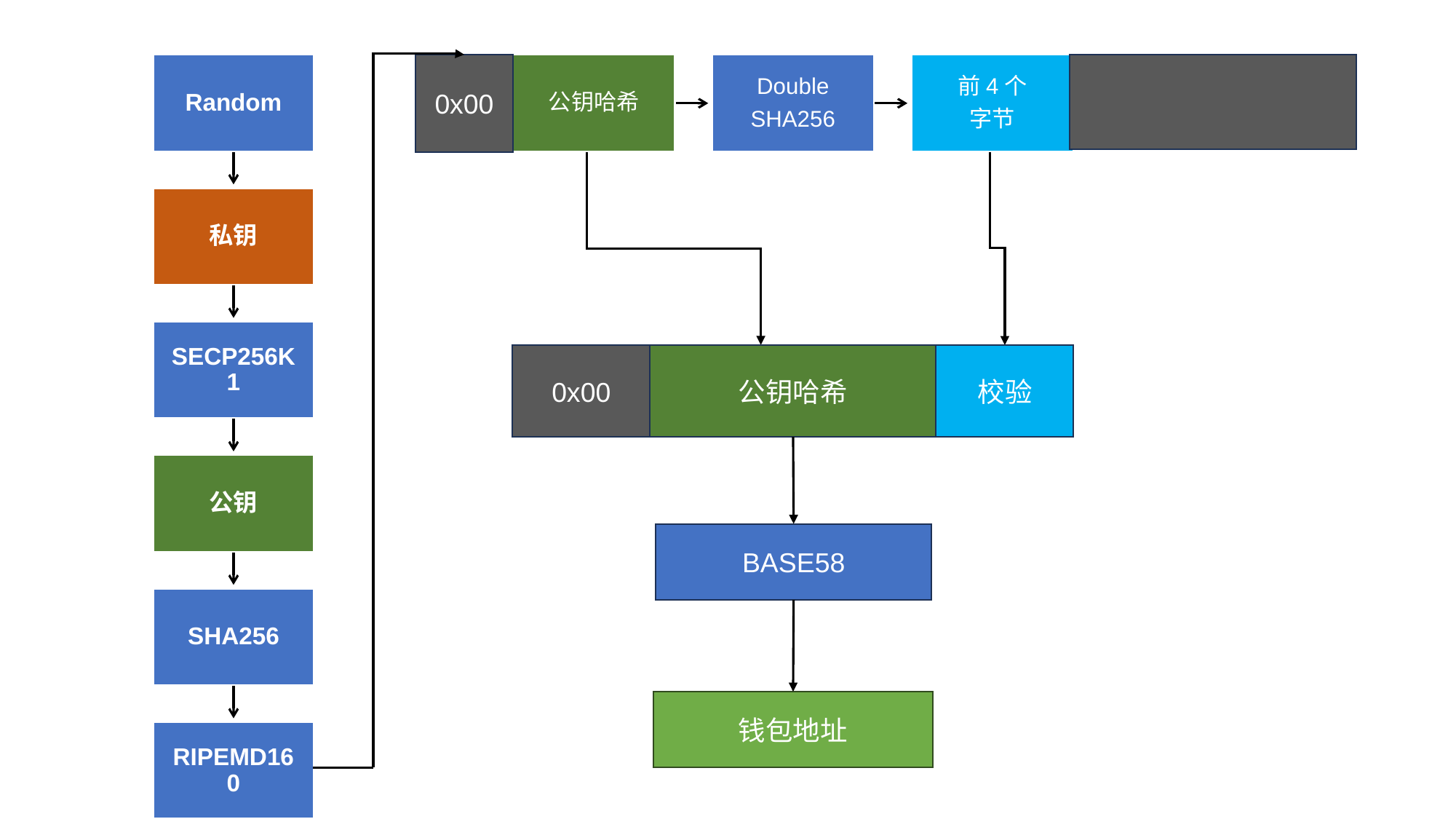

Random

私钥

SECP256K1

公钥

SHA256
RIPEMD160

公钥哈希

Double
SHA256
前4个
字节
0x00

0x00
校验
公钥哈希
BASE58
钱包地址